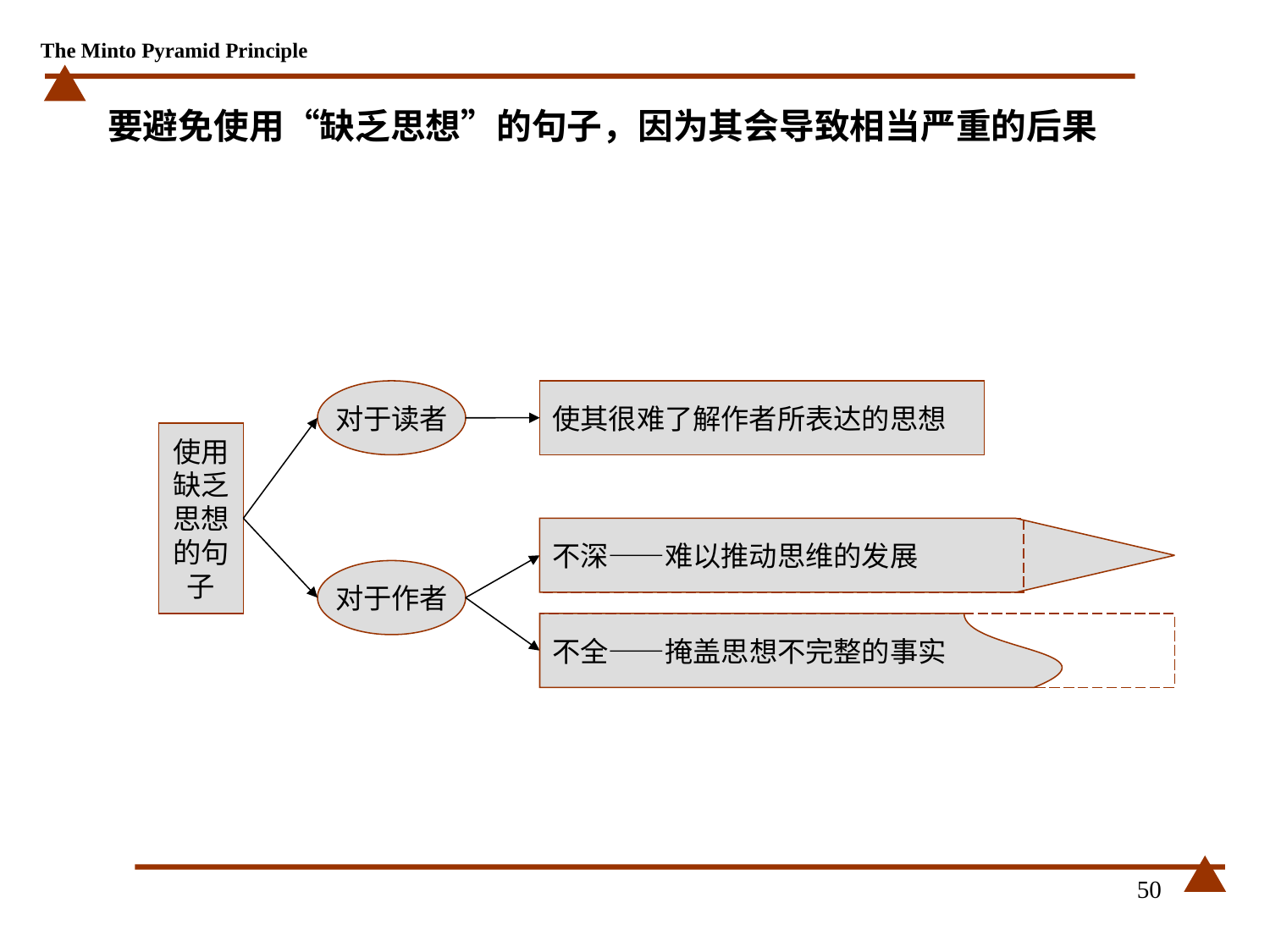

# 要避免使用“缺乏思想”的句子，因为其会导致相当严重的后果
对于读者
使其很难了解作者所表达的思想
不全——掩盖思想不完整的事实
使用缺乏思想的句子
不深——难以推动思维的发展

对于作者

50